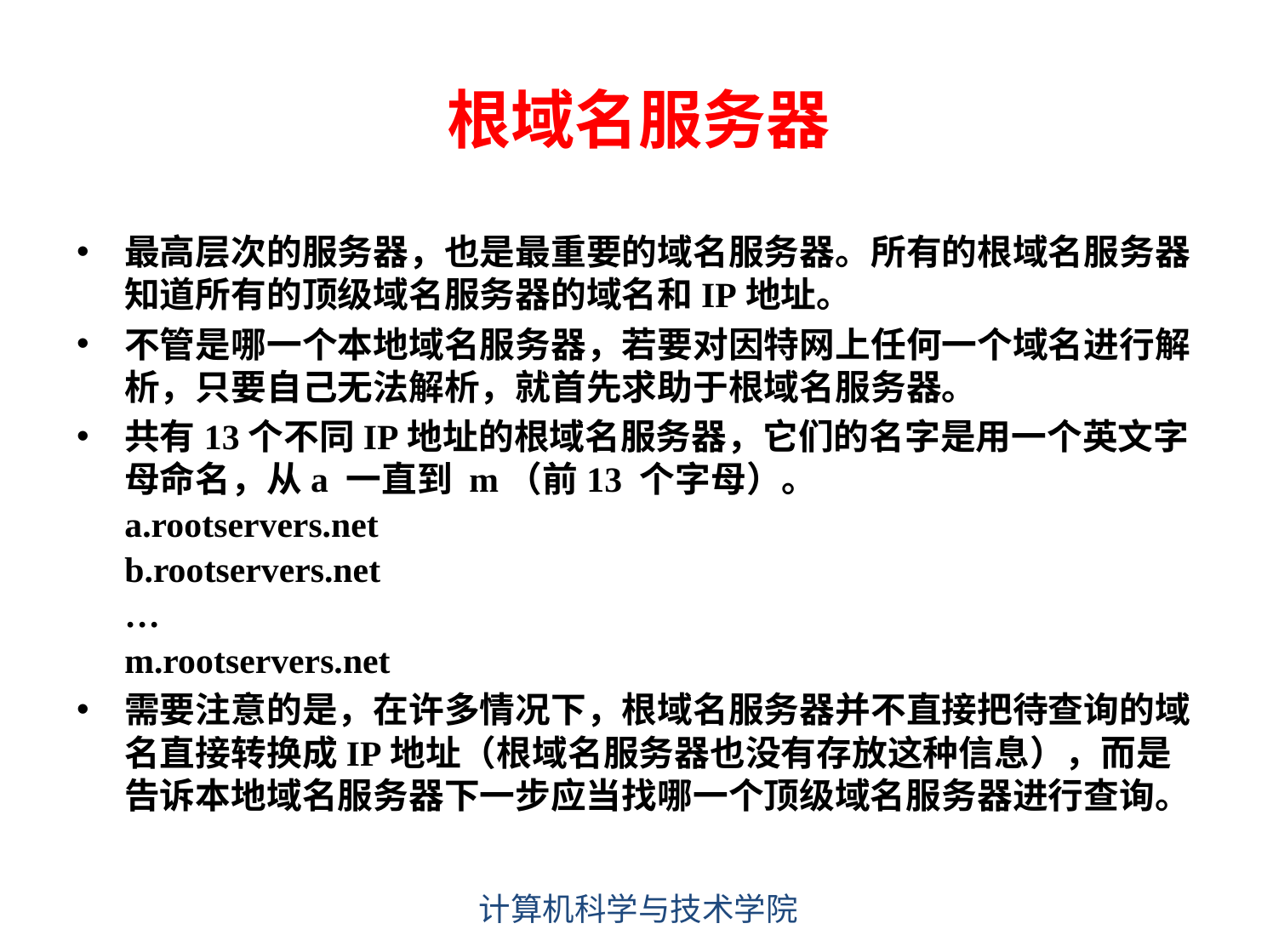

# 根域名服务器
最高层次的服务器，也是最重要的域名服务器。所有的根域名服务器知道所有的顶级域名服务器的域名和IP地址。
不管是哪一个本地域名服务器，若要对因特网上任何一个域名进行解析，只要自己无法解析，就首先求助于根域名服务器。
共有13个不同IP地址的根域名服务器，它们的名字是用一个英文字母命名，从a 一直到 m（前13 个字母）。
	a.rootservers.net
    	b.rootservers.net
    	…
    	m.rootservers.net
需要注意的是，在许多情况下，根域名服务器并不直接把待查询的域名直接转换成IP地址（根域名服务器也没有存放这种信息），而是告诉本地域名服务器下一步应当找哪一个顶级域名服务器进行查询。

计算机科学与技术学院
11